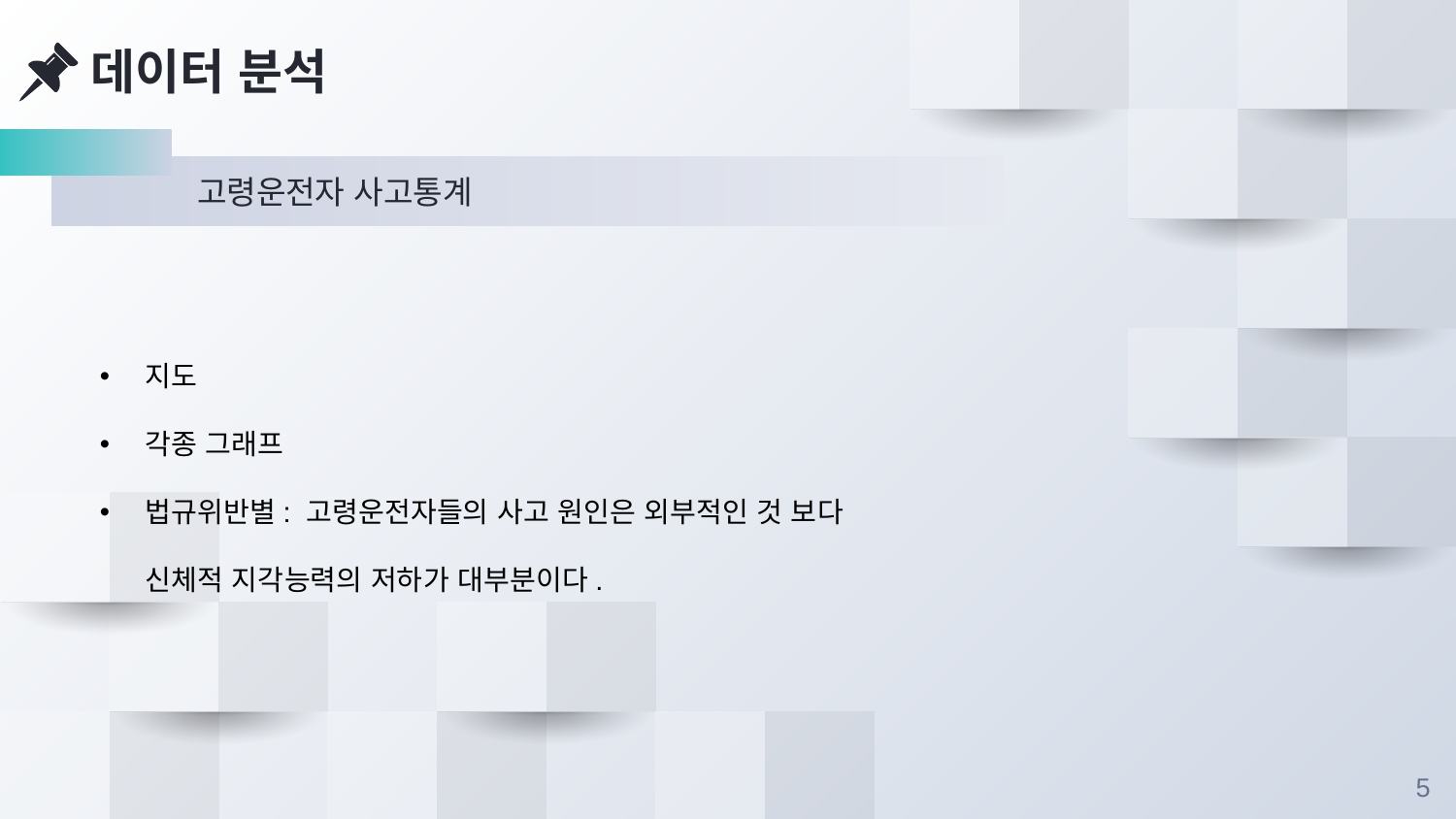

데이터 분석

	고령운전자 사고통계
지도
각종 그래프
법규위반별: 고령운전자들의 사고 원인은 외부적인 것 보다 신체적 지각능력의 저하가 대부분이다.
5